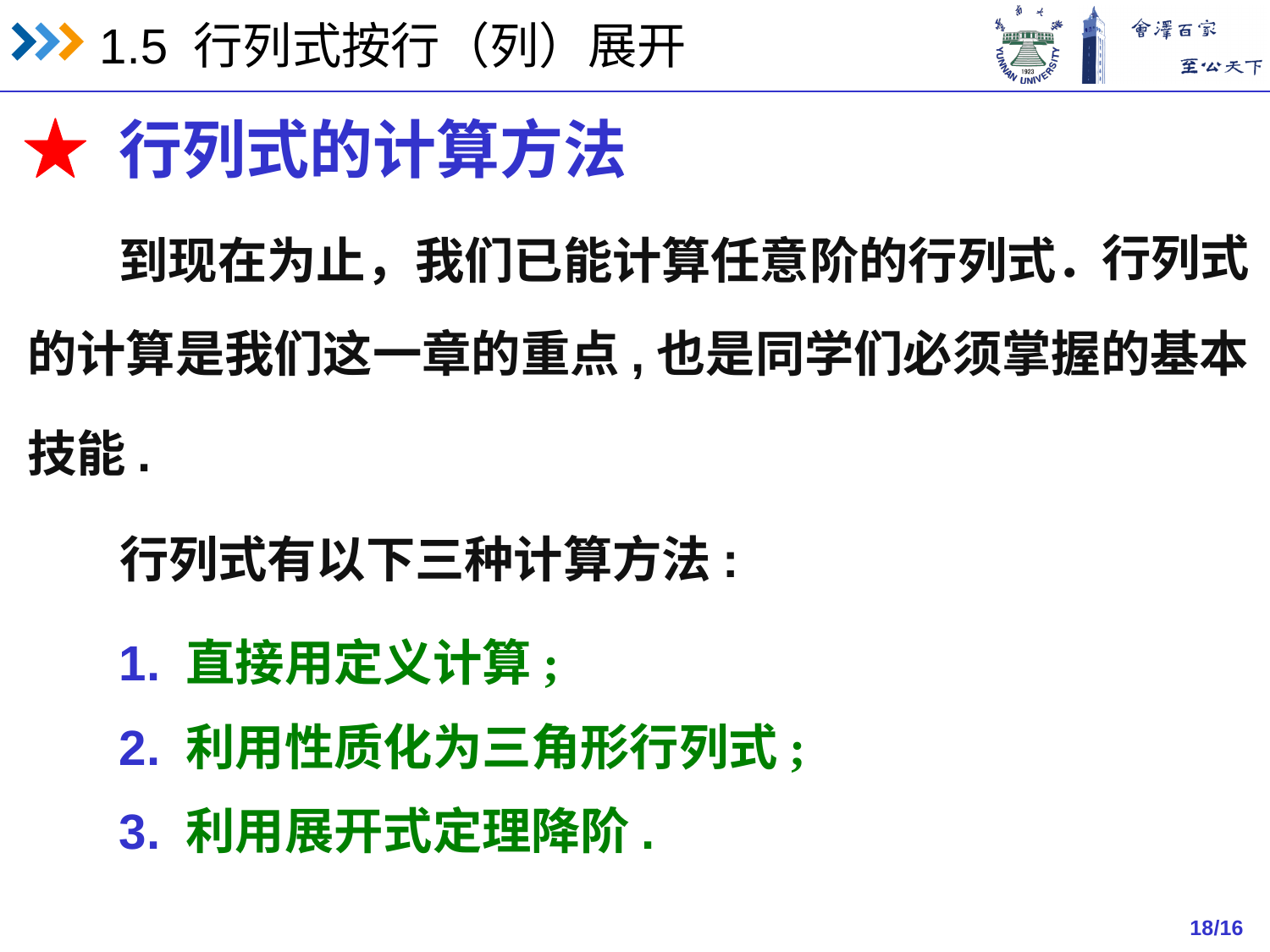

行列式的计算方法

行列式
到现在为止，我们已能计算任意阶的行列式．
的计算是我们这一章的重点,也是同学们必须掌握的基本
技能.
行列式有以下三种计算方法:
1. 直接用定义计算;
2. 利用性质化为三角形行列式;
3. 利用展开式定理降阶.